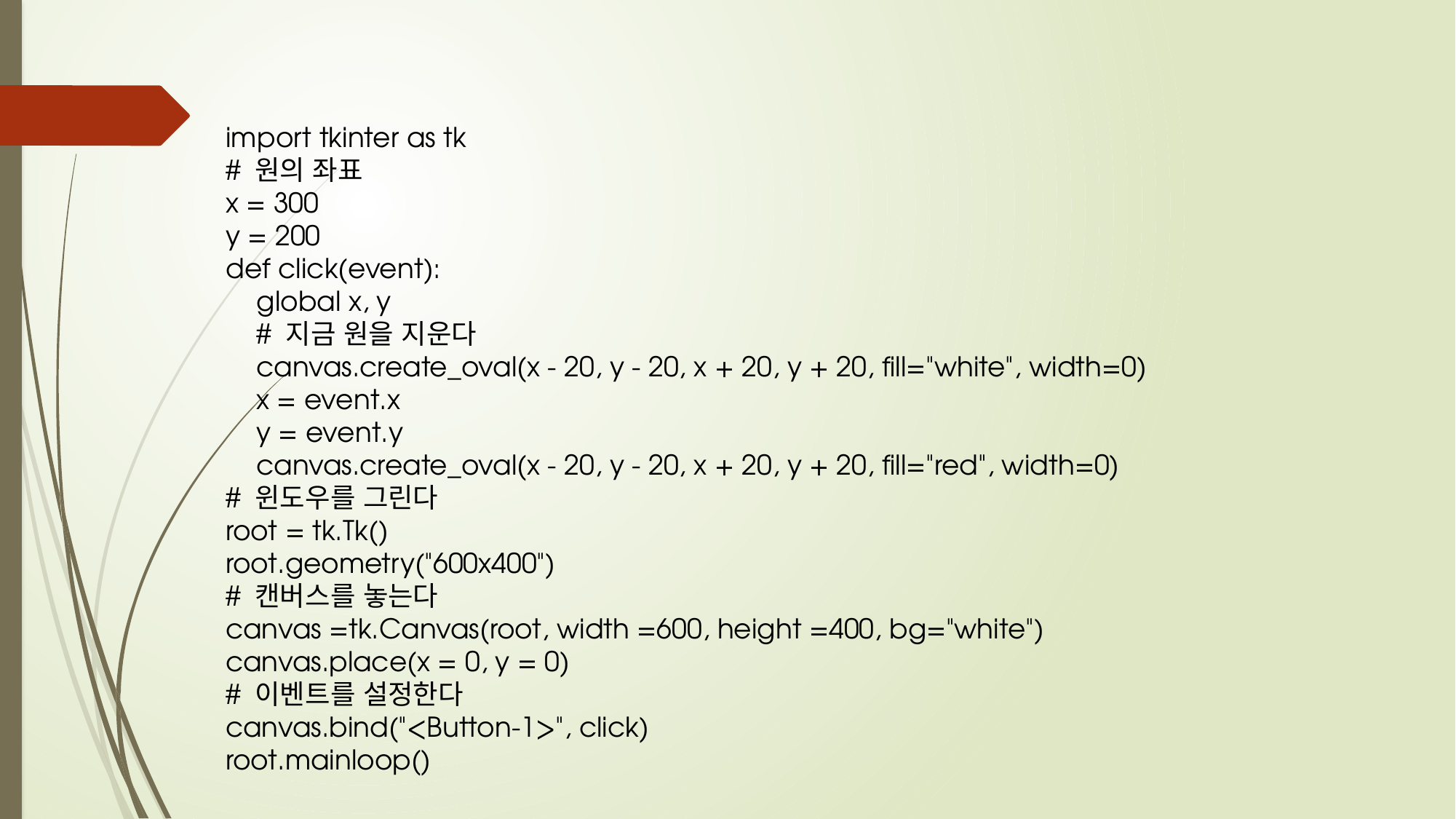

import tkinter as tk
# 원의 좌표
x = 300
y = 200
def click(event):
    global x, y
    # 지금 원을 지운다
    canvas.create_oval(x - 20, y - 20, x + 20, y + 20, fill="white", width=0)
    x = event.x
    y = event.y
    canvas.create_oval(x - 20, y - 20, x + 20, y + 20, fill="red", width=0)
# 윈도우를 그린다
root = tk.Tk()
root.geometry("600x400")
# 캔버스를 놓는다
canvas =tk.Canvas(root, width =600, height =400, bg="white")
canvas.place(x = 0, y = 0)
# 이벤트를 설정한다
canvas.bind("<Button-1>", click)
root.mainloop()